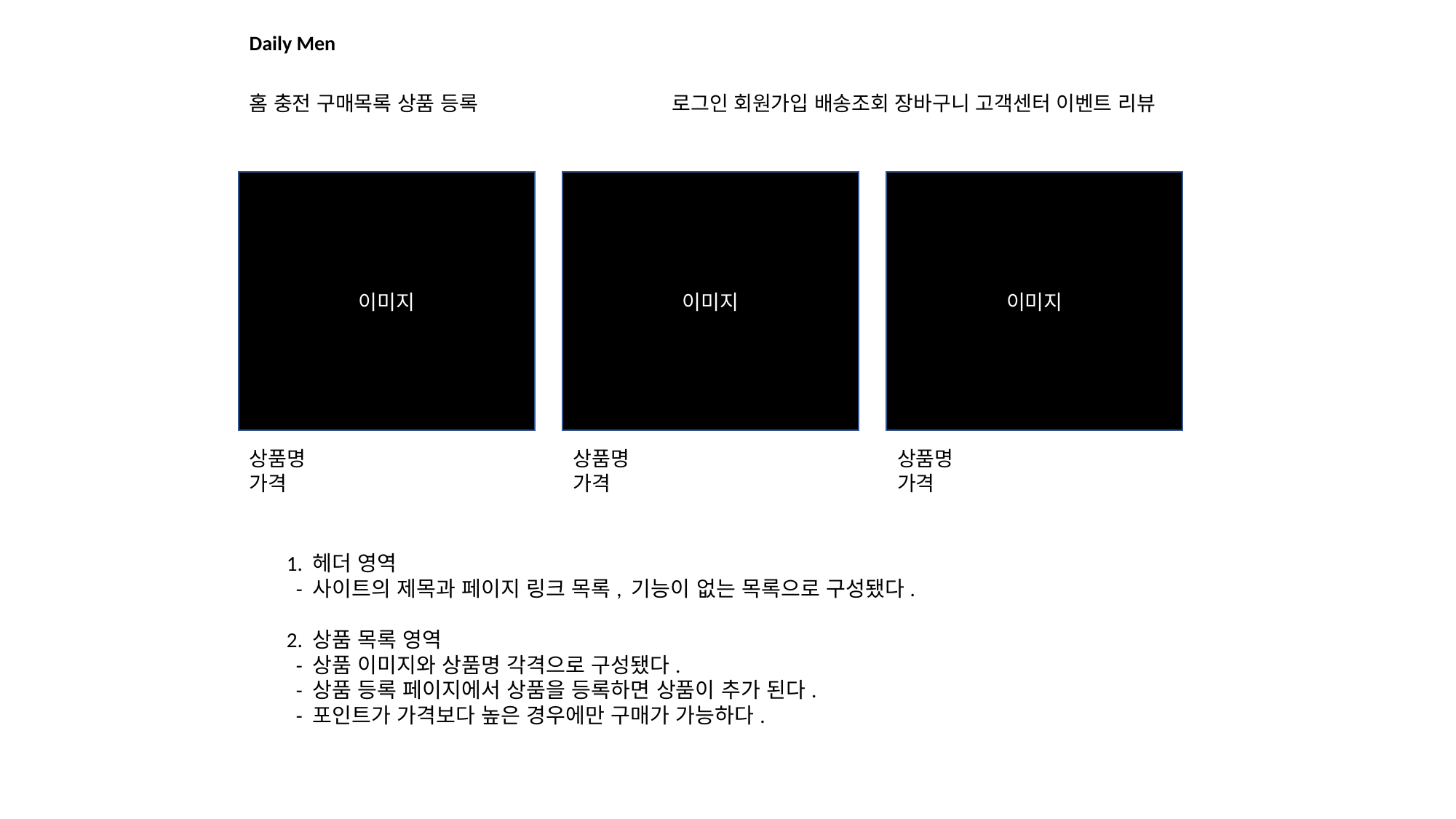

Daily Men
홈 충전 구매목록 상품 등록
로그인 회원가입 배송조회 장바구니 고객센터 이벤트 리뷰
이미지
이미지
이미지
상품명
가격
상품명
가격
상품명
가격
1. 헤더 영역
  - 사이트의 제목과 페이지 링크 목록, 기능이 없는 목록으로 구성됐다.

2. 상품 목록 영역
  - 상품 이미지와 상품명 각격으로 구성됐다.
  - 상품 등록 페이지에서 상품을 등록하면 상품이 추가 된다.
  - 포인트가 가격보다 높은 경우에만 구매가 가능하다.